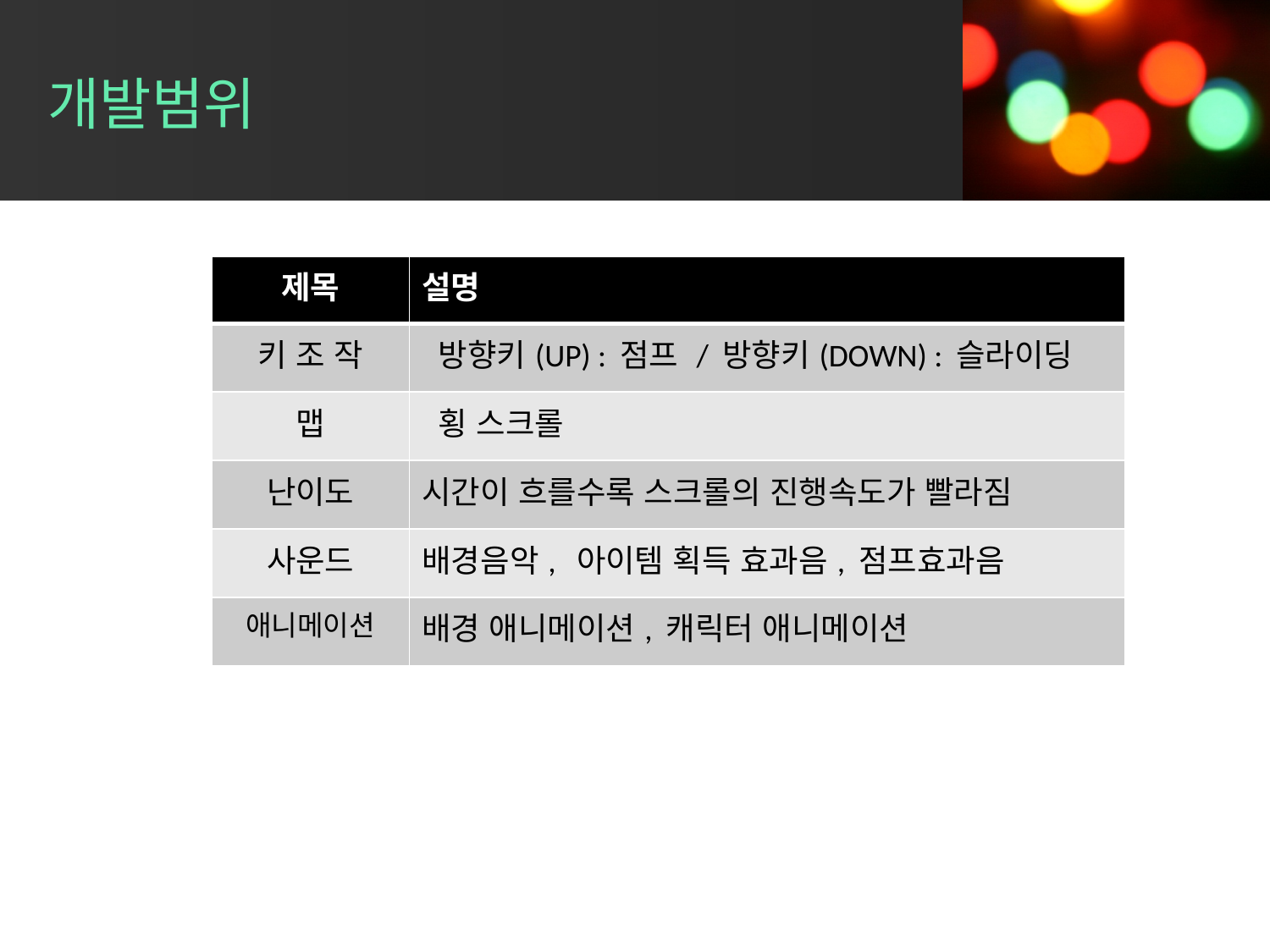

# 개발범위
| 제목 | 설명 |
| --- | --- |
| 키 조 작 | 방향키(UP) : 점프 / 방향키(DOWN) : 슬라이딩 |
| 맵 | 횡 스크롤 |
| 난이도 | 시간이 흐를수록 스크롤의 진행속도가 빨라짐 |
| 사운드 | 배경음악, 아이템 획득 효과음, 점프효과음 |
| 애니메이션 | 배경 애니메이션, 캐릭터 애니메이션 |